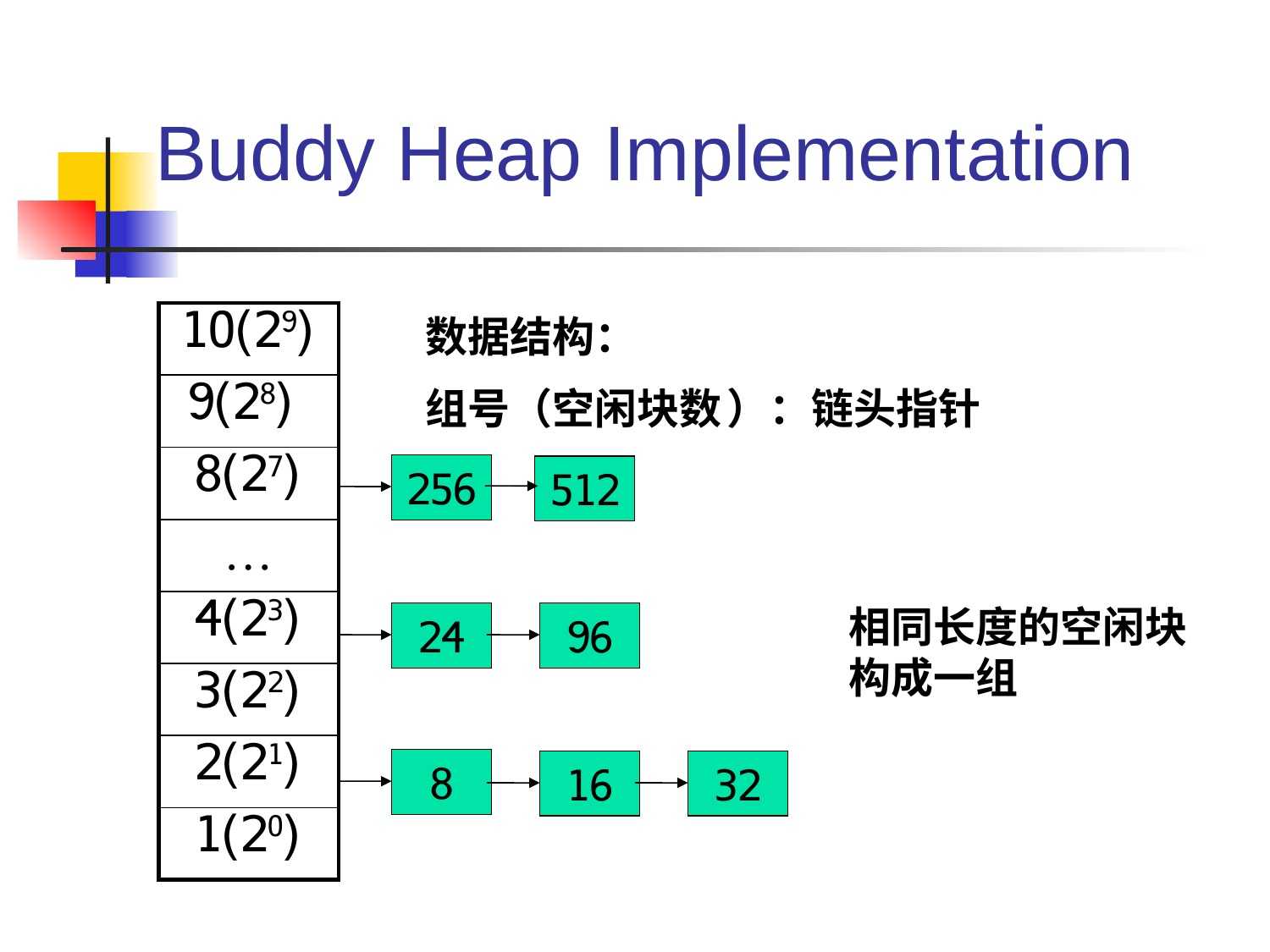

Buddy Heap Implementation
| 10(29) |
| --- |
| 9(28) |
| 8(27) |
| … |
| 4(23) |
| 3(22) |
| 2(21) |
| 1(20) |
数据结构：
组号（空闲块数 ）：链头指针
256
512

相同长度的空闲块构成一组
24
96

8
16
32